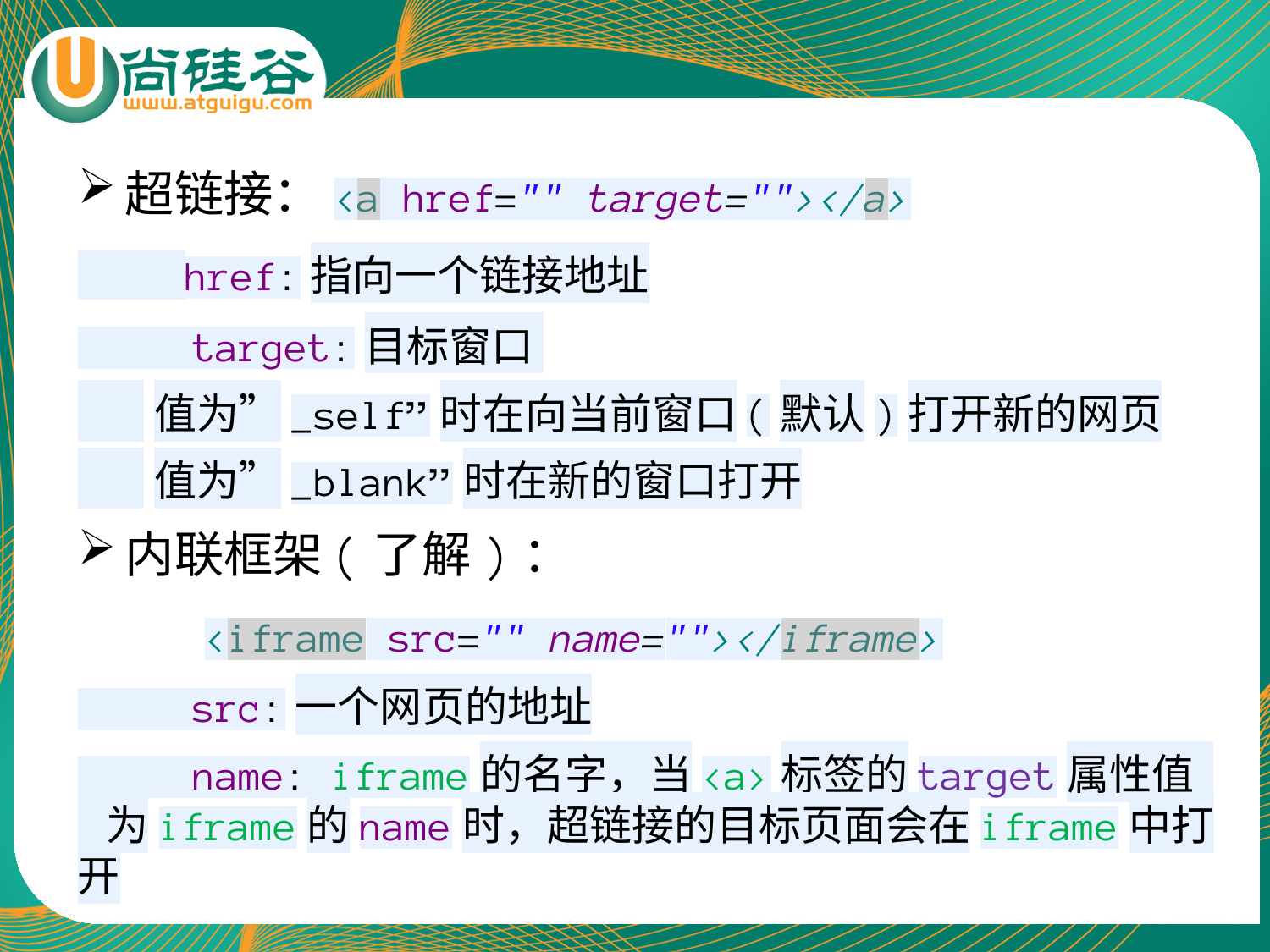

超链接：<a href="" target=""></a>
    href:指向一个链接地址
     target:目标窗口
       值为”_self”时在向当前窗口(默认)打开新的网页
       值为”_blank”时在新的窗口打开
内联框架(了解)：
	<iframe src="" name=""></iframe>
     src:一个网页的地址
     name: iframe的名字，当<a>标签的target属性值      为iframe的name时，超链接的目标页面会在iframe中打开